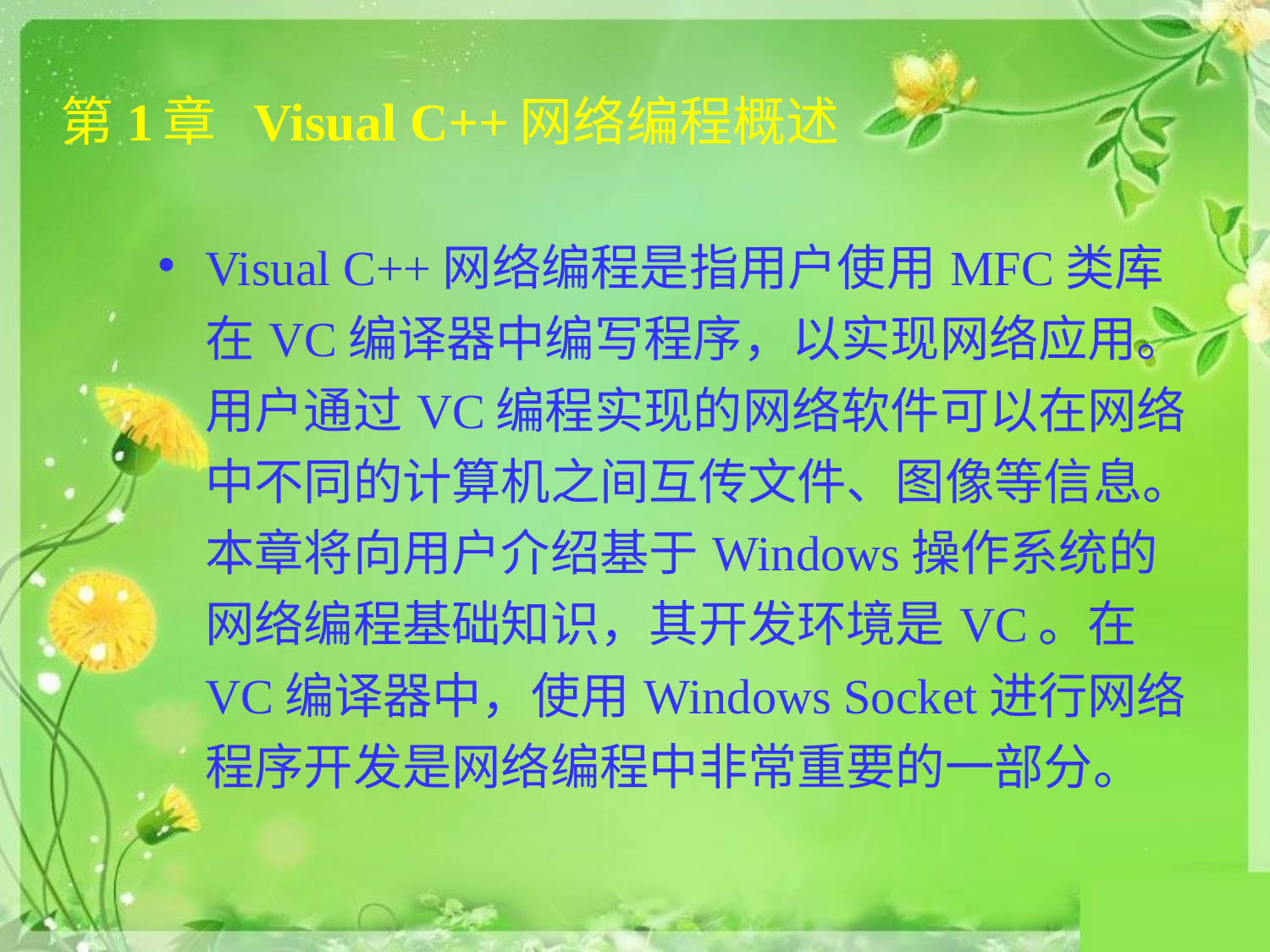

# 第1章  Visual C++网络编程概述
Visual C++网络编程是指用户使用MFC类库在VC编译器中编写程序，以实现网络应用。用户通过VC编程实现的网络软件可以在网络中不同的计算机之间互传文件、图像等信息。本章将向用户介绍基于Windows操作系统的网络编程基础知识，其开发环境是VC。在VC编译器中，使用Windows Socket进行网络程序开发是网络编程中非常重要的一部分。